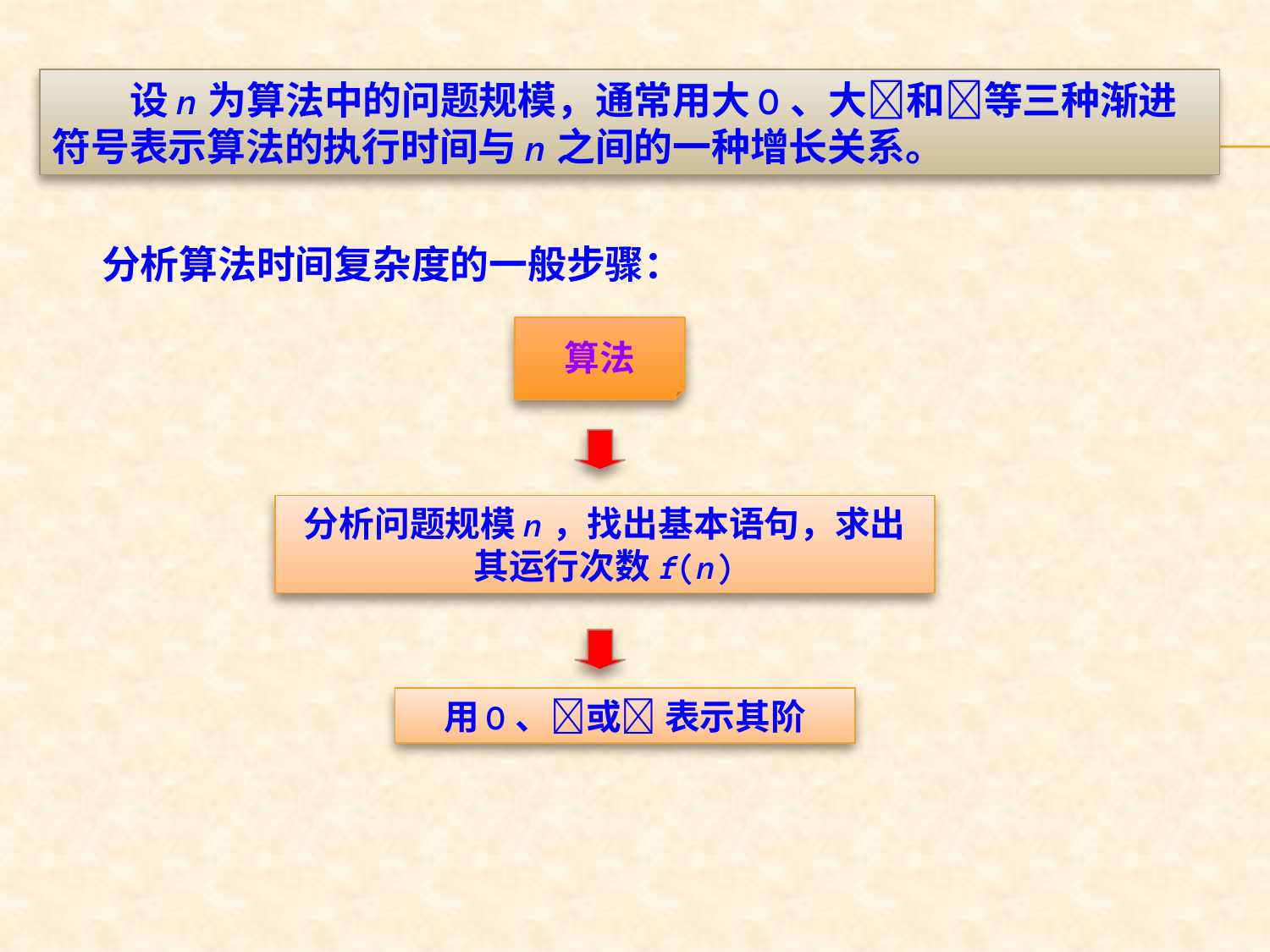

设n为算法中的问题规模，通常用大O、大Ω和Θ等三种渐进符号表示算法的执行时间与n之间的一种增长关系。
分析算法时间复杂度的一般步骤：
算法

分析问题规模n，找出基本语句，求出其运行次数f(n)

用O、Ω或Θ 表示其阶